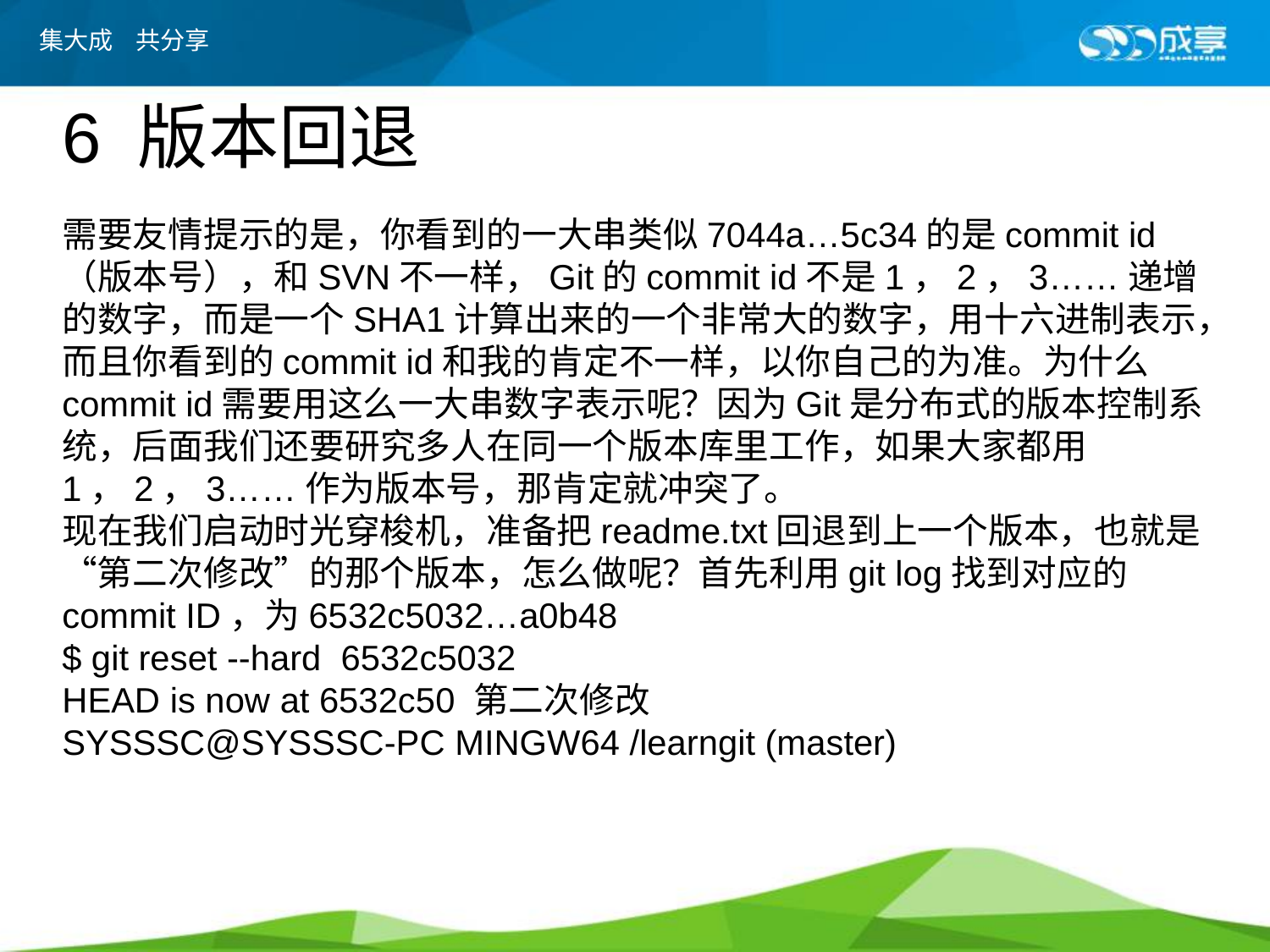

6 版本回退
需要友情提示的是，你看到的一大串类似7044a…5c34的是commit id（版本号），和SVN不一样，Git的commit id不是1，2，3……递增的数字，而是一个SHA1计算出来的一个非常大的数字，用十六进制表示，而且你看到的commit id和我的肯定不一样，以你自己的为准。为什么commit id需要用这么一大串数字表示呢？因为Git是分布式的版本控制系统，后面我们还要研究多人在同一个版本库里工作，如果大家都用1，2，3……作为版本号，那肯定就冲突了。
现在我们启动时光穿梭机，准备把readme.txt回退到上一个版本，也就是“第二次修改”的那个版本，怎么做呢？首先利用git log找到对应的commit ID，为6532c5032…a0b48
$ git reset --hard  6532c5032
HEAD is now at 6532c50 第二次修改
SYSSSC@SYSSSC-PC MINGW64 /learngit (master)